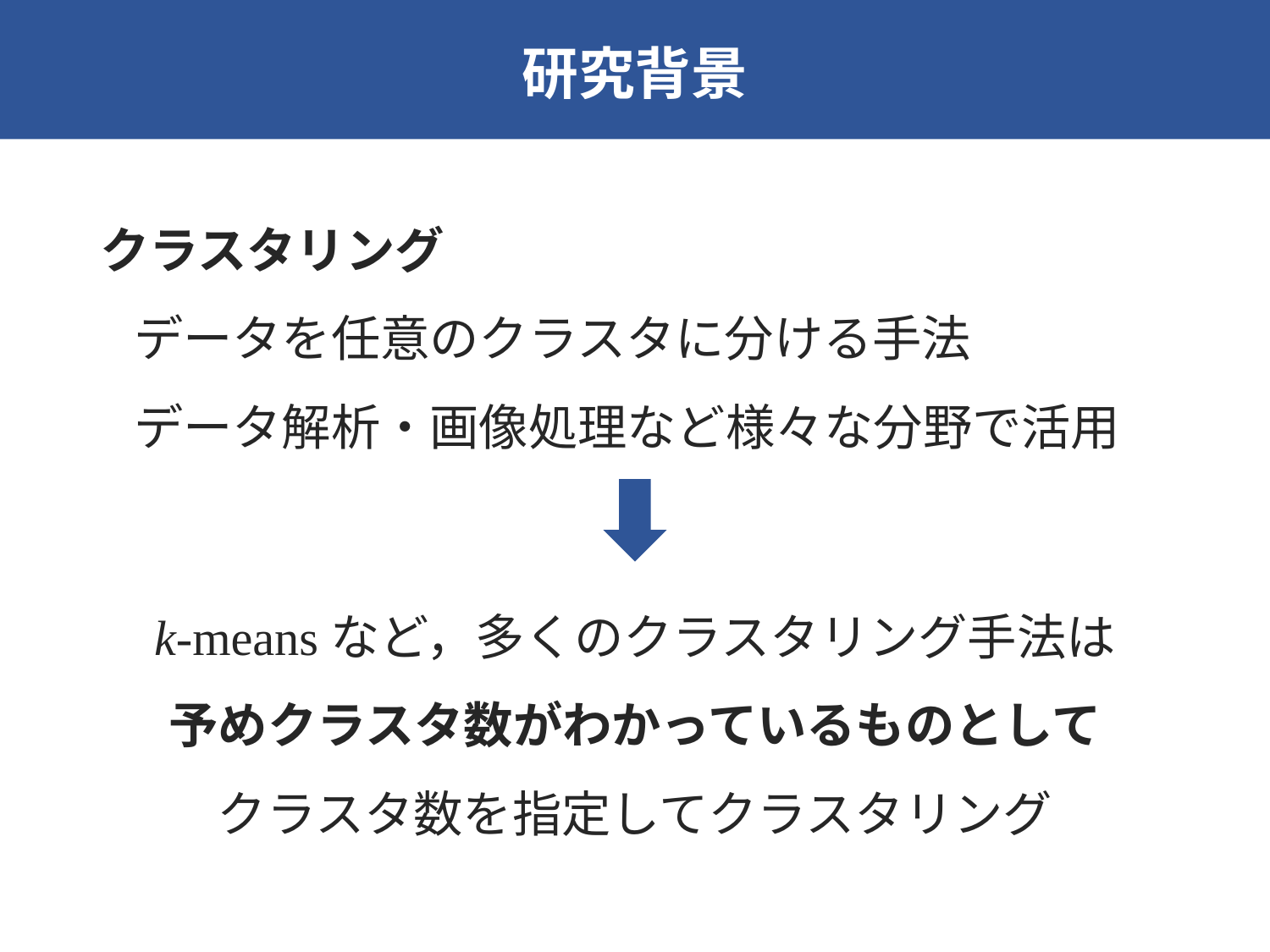

# 研究背景
クラスタリング
  データを任意のクラスタに分ける手法
  データ解析・画像処理など様々な分野で活用

k-meansなど，多くのクラスタリング手法は
予めクラスタ数がわかっているものとして
クラスタ数を指定してクラスタリング